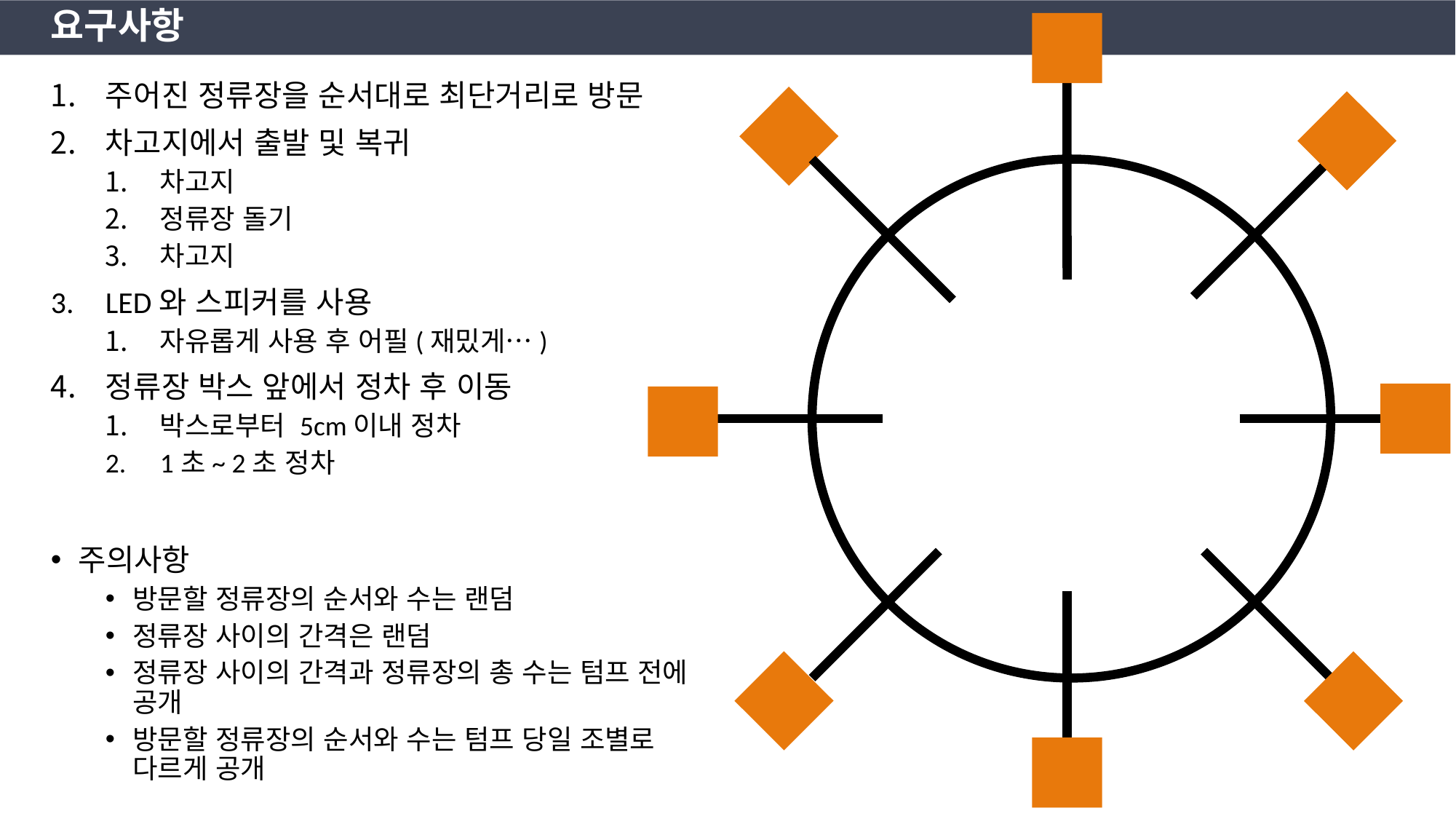

# 요구사항

주어진 정류장을 순서대로 최단거리로 방문
차고지에서 출발 및 복귀
차고지
정류장 돌기
차고지
LED와 스피커를 사용
자유롭게 사용 후 어필(재밌게…)
정류장 박스 앞에서 정차 후 이동
박스로부터 5cm이내 정차
1초~ 2초 정차

주의사항
방문할 정류장의 순서와 수는 랜덤
정류장 사이의 간격은 랜덤
정류장 사이의 간격과 정류장의 총 수는 텀프 전에 공개
방문할 정류장의 순서와 수는 텀프 당일 조별로 다르게 공개